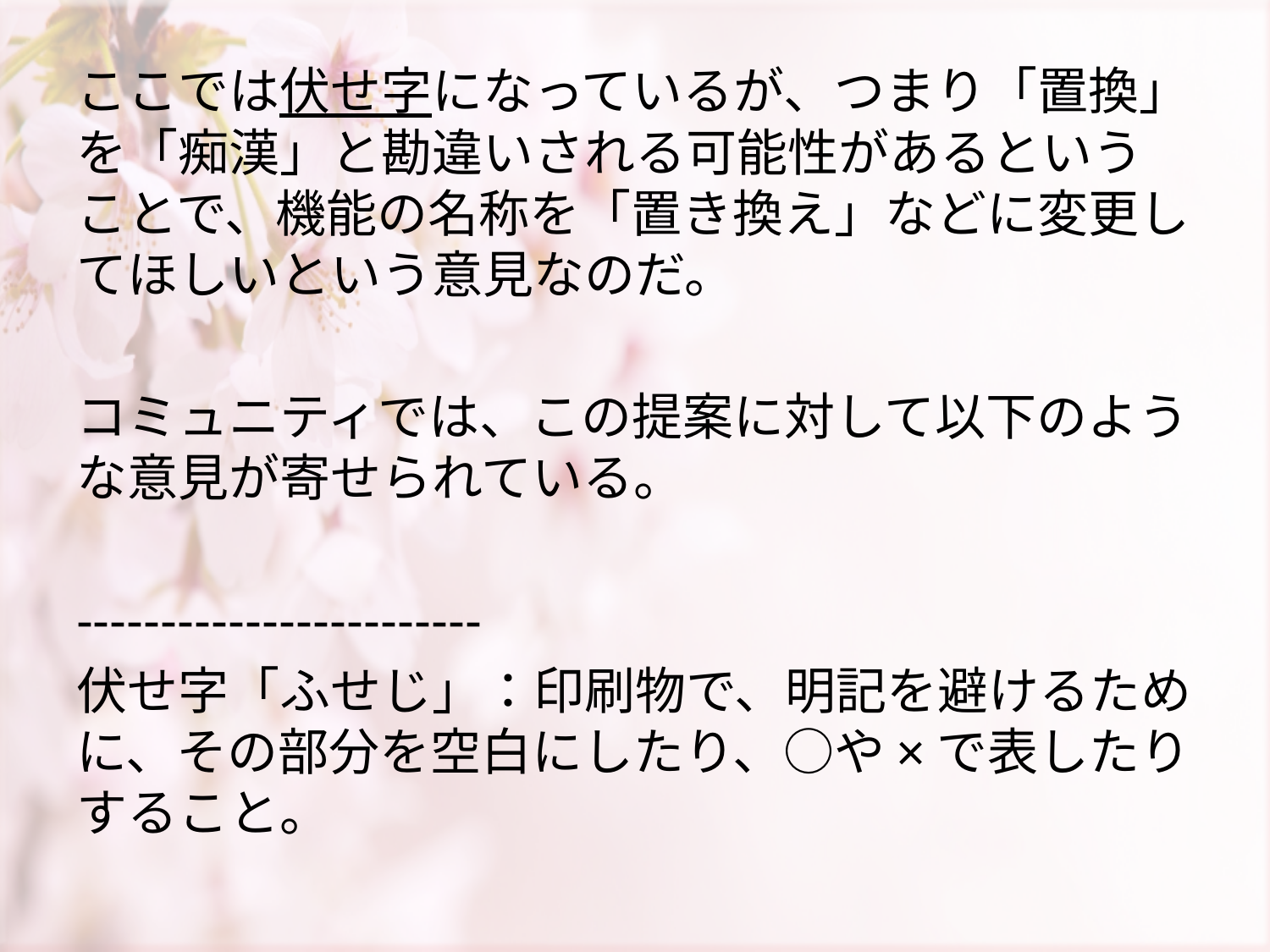

ここでは伏せ字になっているが、つまり「置換」を「痴漢」と勘違いされる可能性があるということで、機能の名称を「置き換え」などに変更してほしいという意見なのだ。

コミュニティでは、この提案に対して以下のような意見が寄せられている。

------------------------
伏せ字「ふせじ」：印刷物で、明記を避けるために、その部分を空白にしたり、○や×で表したりすること。